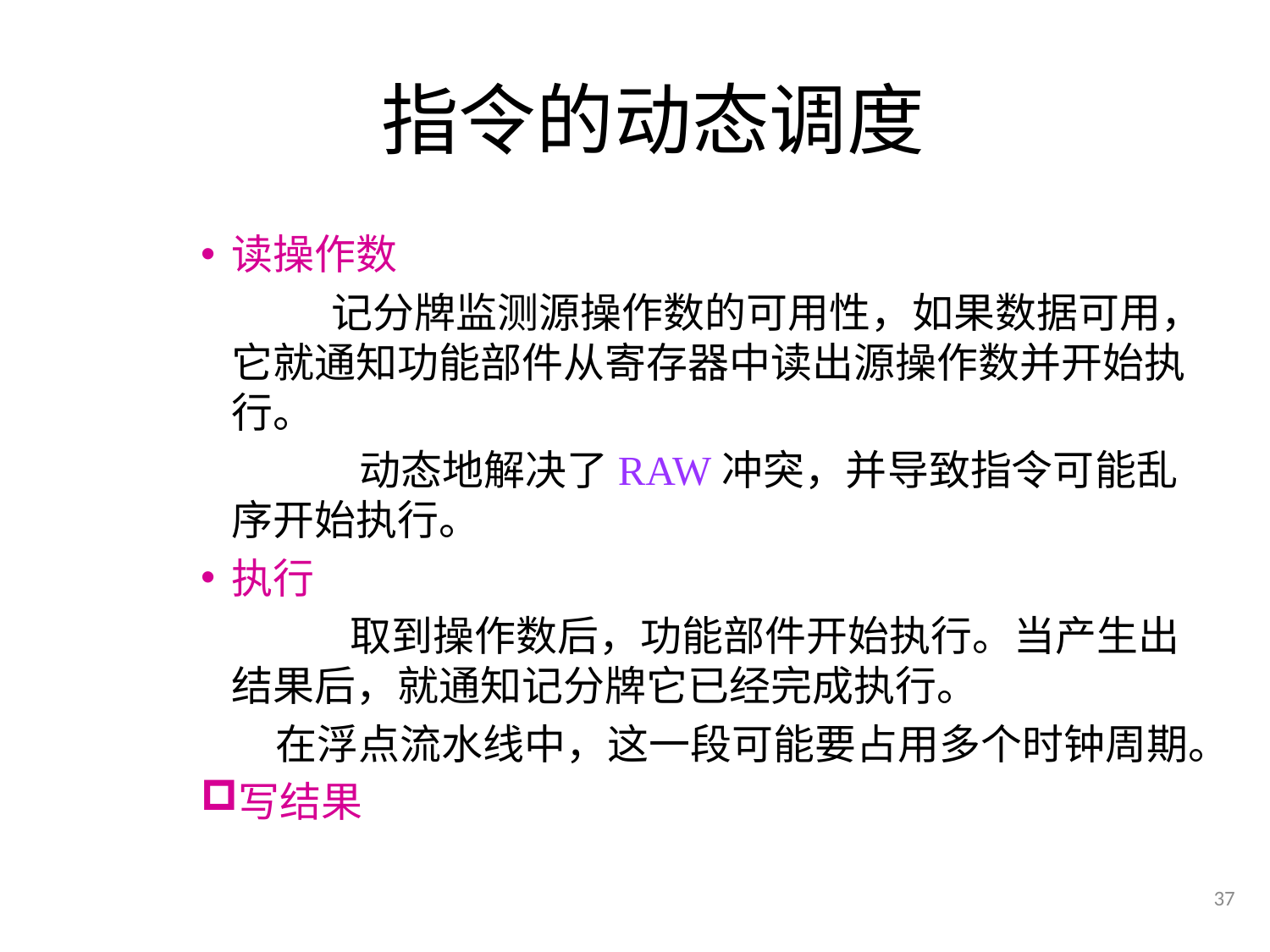

# 指令的动态调度
读操作数
             记分牌监测源操作数的可用性，如果数据可用，它就通知功能部件从寄存器中读出源操作数并开始执行。
                动态地解决了RAW冲突，并导致指令可能乱序开始执行。
执行
               取到操作数后，功能部件开始执行。当产生出结果后，就通知记分牌它已经完成执行。
       在浮点流水线中，这一段可能要占用多个时钟周期。
写结果
37